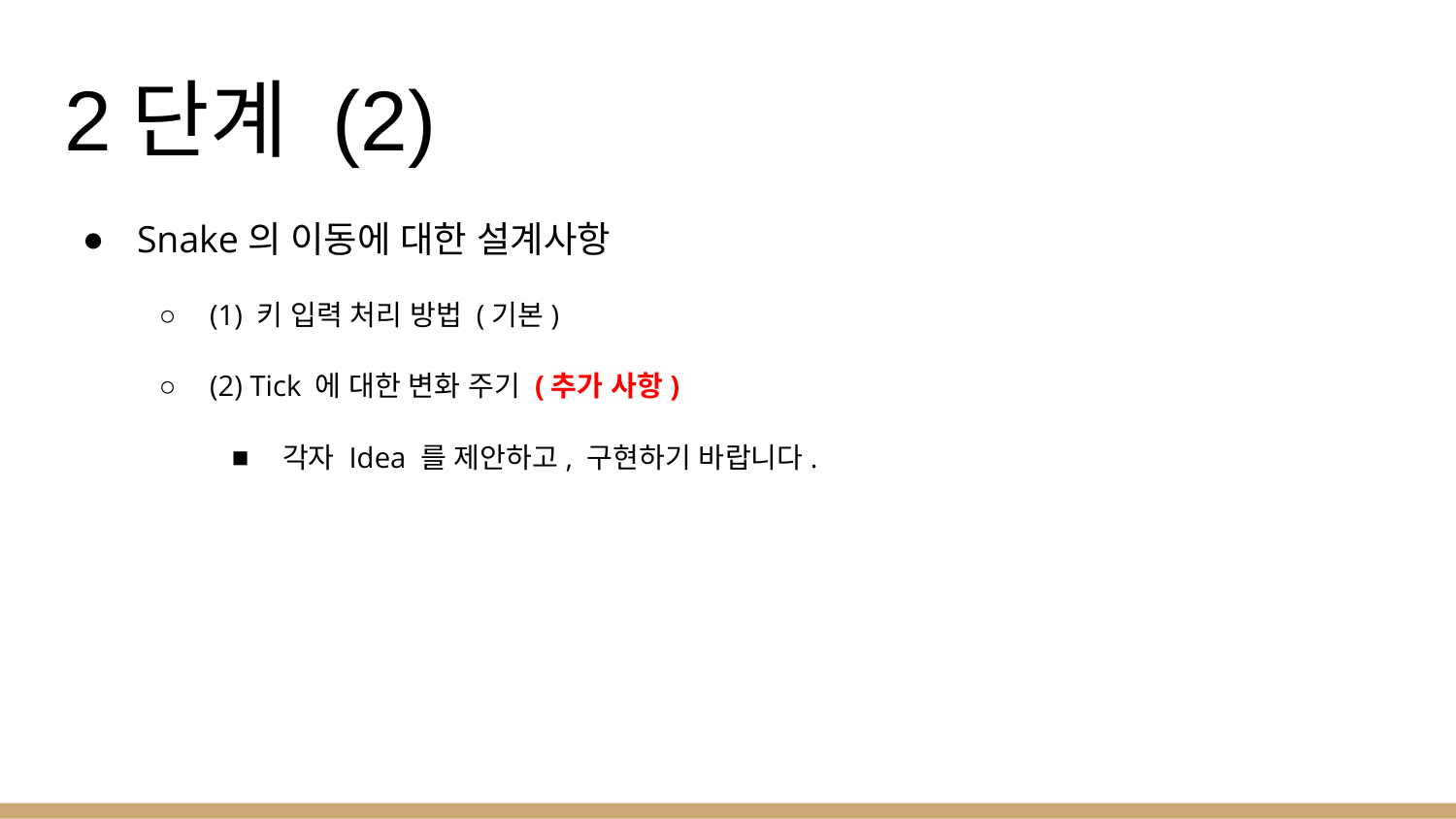

# 2단계 (2)
Snake의 이동에 대한 설계사항
(1) 키 입력 처리 방법 (기본)
(2) Tick 에 대한 변화 주기 (추가 사항)
각자 Idea 를 제안하고, 구현하기 바랍니다.